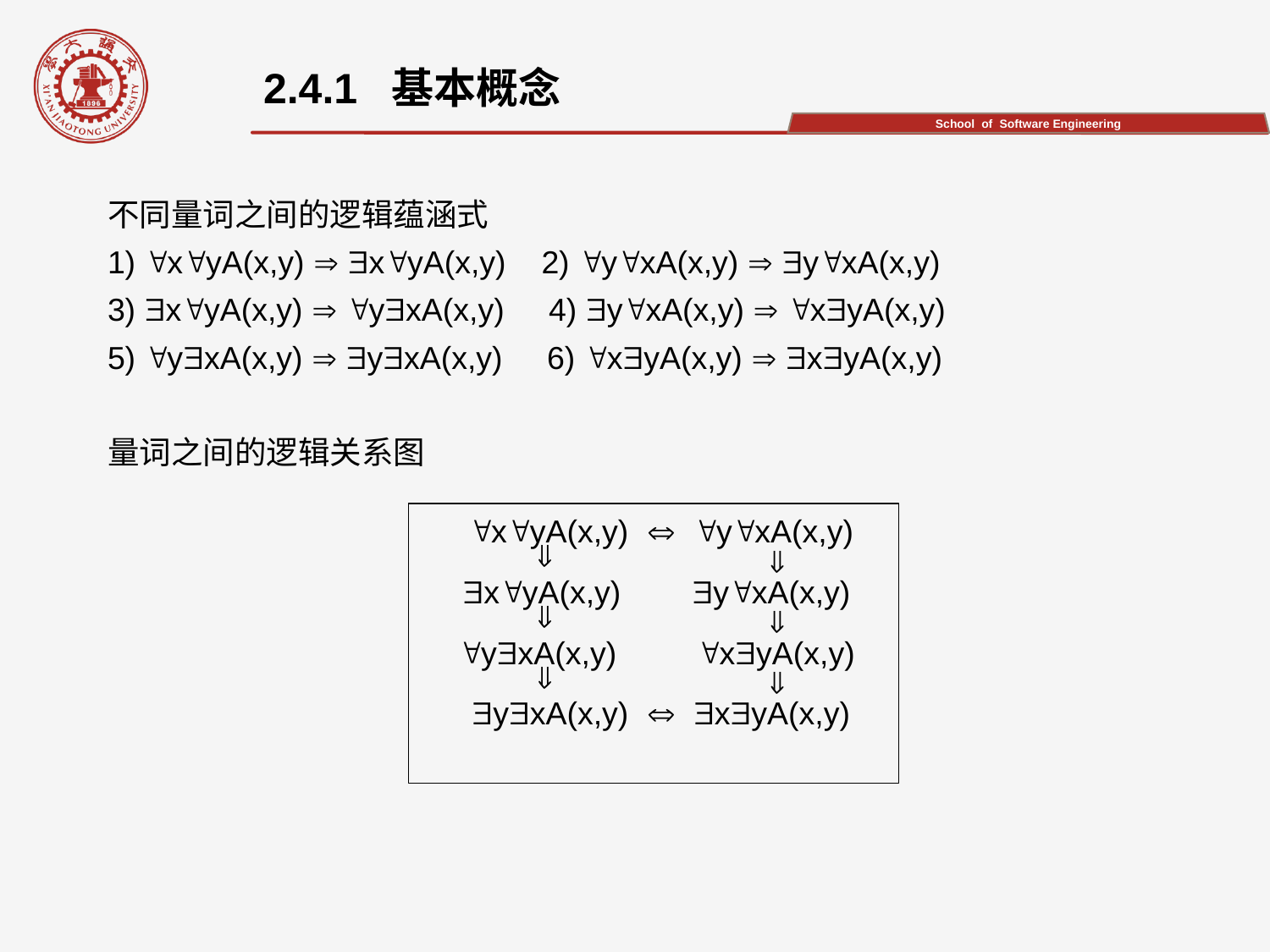

2.4.1  基本概念
不同量词之间的逻辑蕴涵式
1) ∀x∀yA(x,y) ⇒ ∃x∀yA(x,y)    2) ∀y∀xA(x,y) ⇒ ∃y∀xA(x,y)
3) ∃x∀yA(x,y) ⇒ ∀y∃xA(x,y)     4) ∃y∀xA(x,y) ⇒ ∀x∃yA(x,y)
5) ∀y∃xA(x,y) ⇒ ∃y∃xA(x,y)     6) ∀x∃yA(x,y) ⇒ ∃x∃yA(x,y)

量词之间的逻辑关系图

∀x∀yA(x,y)  ⇔  ∀y∀xA(x,y)
                        ⇓
∃x∀yA(x,y)        ∃y∀xA(x,y)
                        ⇓
∀y∃xA(x,y)         ∀x∃yA(x,y)
                        ⇓
∃y∃xA(x,y)  ⇔  ∃x∃yA(x,y)